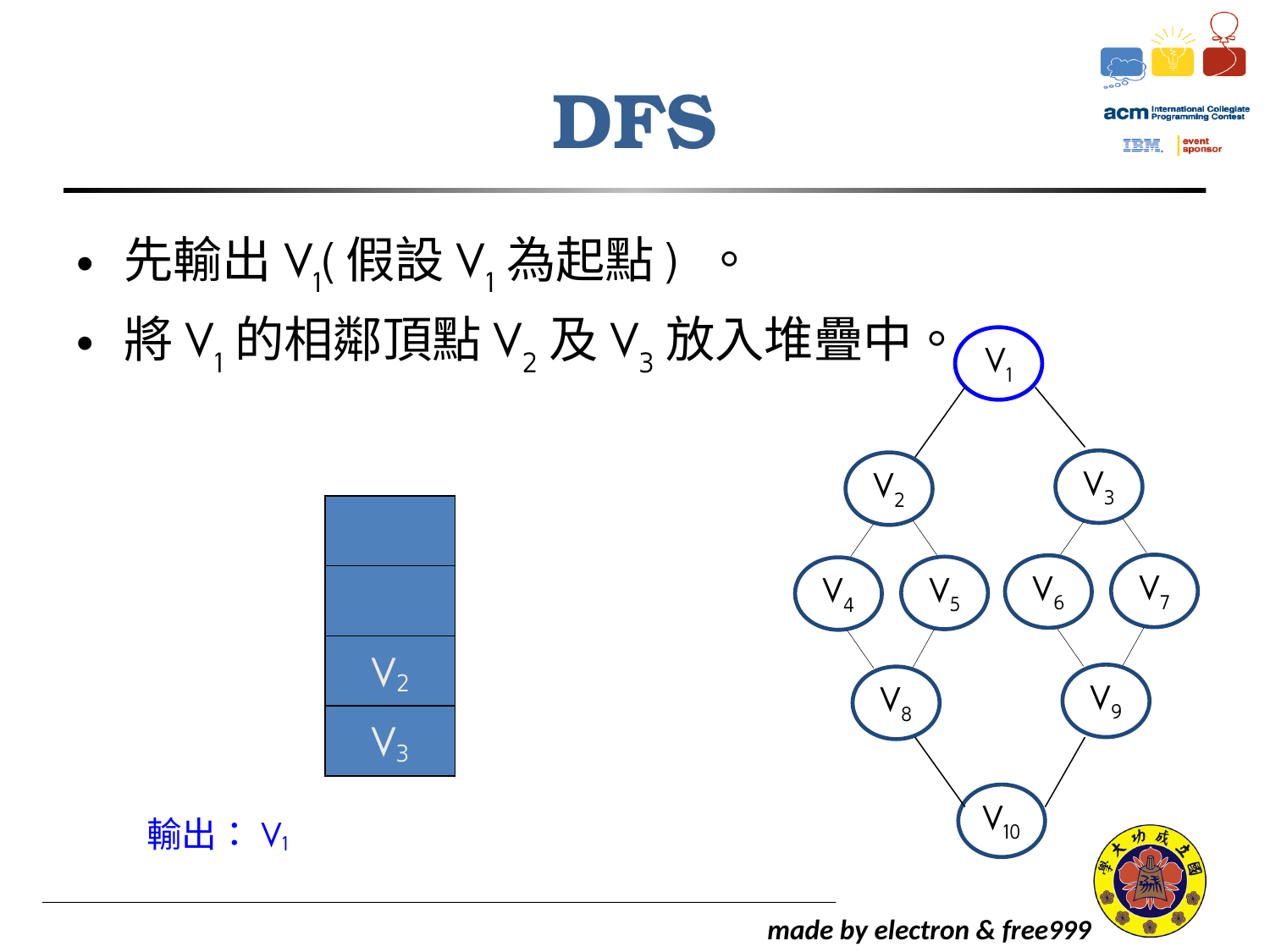

# DFS
先輸出V1(假設V1為起點) 。
將V1的相鄰頂點V2及V3放入堆疊中。
V1

V3
V2

V7
V6
V5
V4

V2
V9
V8
V3

V10
輸出：V1